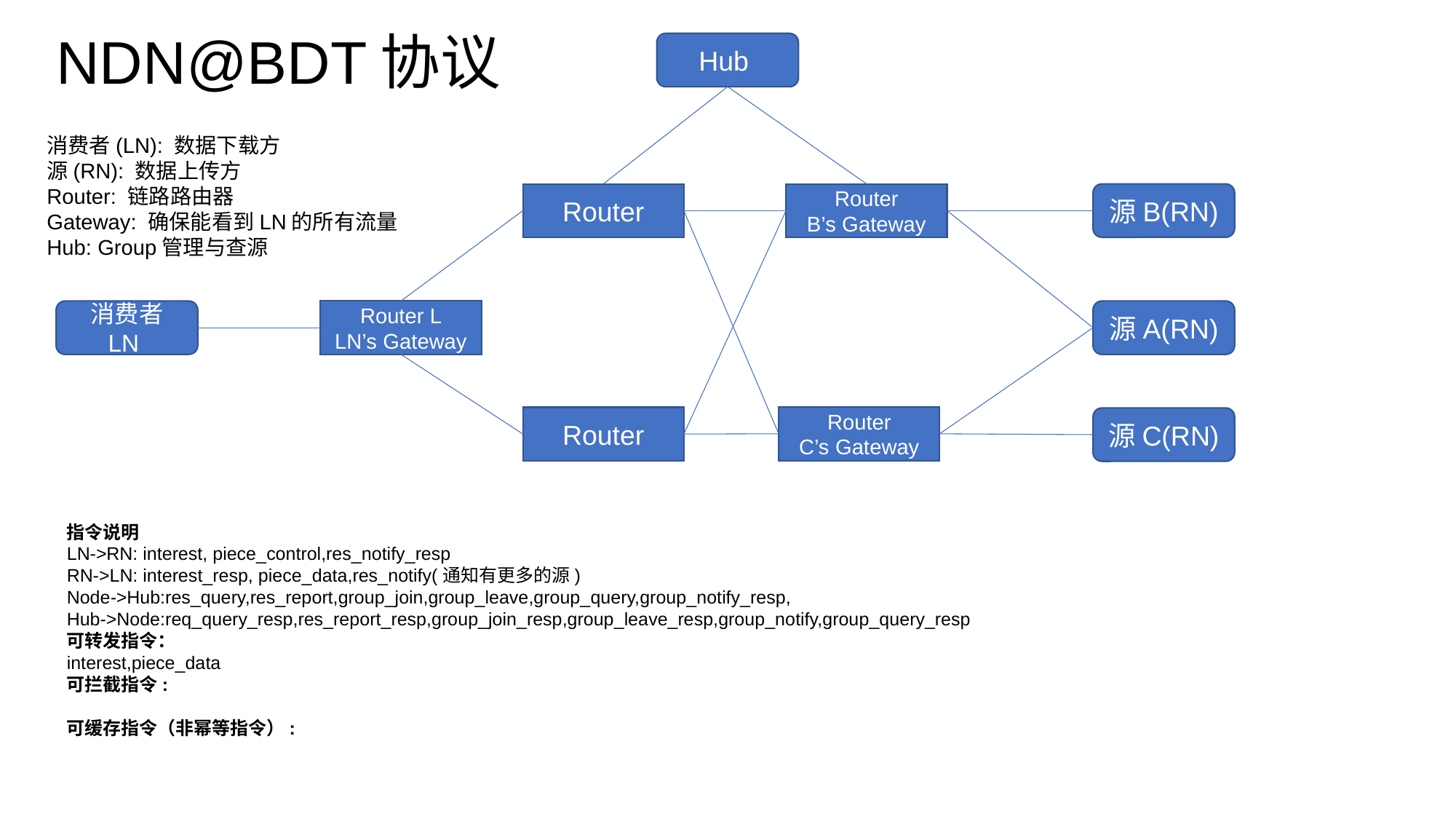

# NDN@BDT协议
Hub
消费者(LN): 数据下载方
源(RN): 数据上传方
Router: 链路路由器
Gateway: 确保能看到LN的所有流量
Hub: Group管理与查源
Router
Router
B’s Gateway
源B(RN)
消费者
LN
Router L
LN’s Gateway
源A(RN)
Router
C’s Gateway
Router
源C(RN)
指令说明
LN->RN: interest, piece_control,res_notify_resp
RN->LN: interest_resp, piece_data,res_notify(通知有更多的源)
Node->Hub:res_query,res_report,group_join,group_leave,group_query,group_notify_resp,
Hub->Node:req_query_resp,res_report_resp,group_join_resp,group_leave_resp,group_notify,group_query_resp
可转发指令：
interest,piece_data
可拦截指令:

可缓存指令（非幂等指令）: